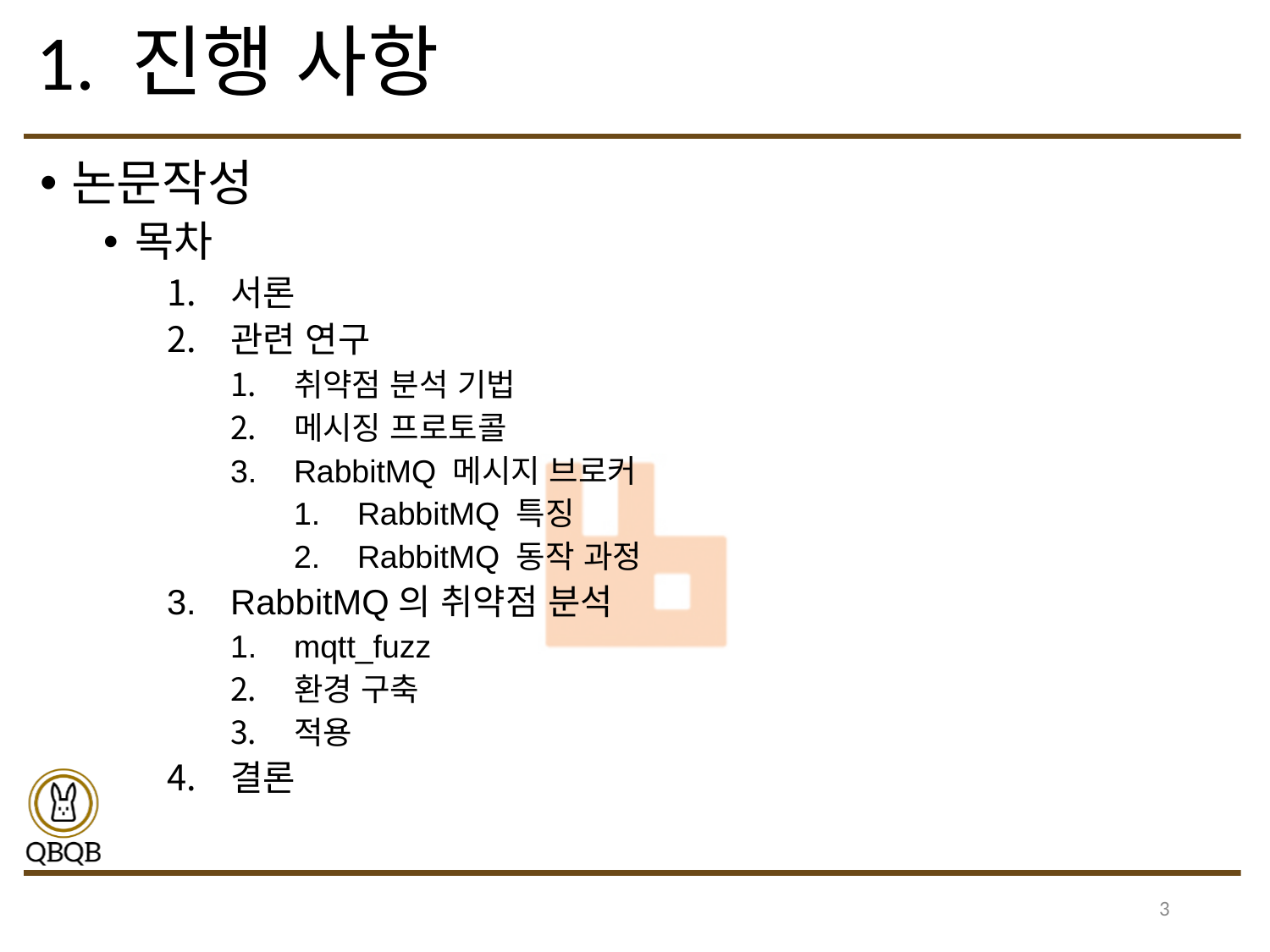

# 1. 진행 사항
논문작성
목차
서론
관련 연구
취약점 분석 기법
메시징 프로토콜
RabbitMQ 메시지 브로커
RabbitMQ 특징
RabbitMQ 동작 과정
RabbitMQ의 취약점 분석
mqtt_fuzz
환경 구축
적용
결론

3